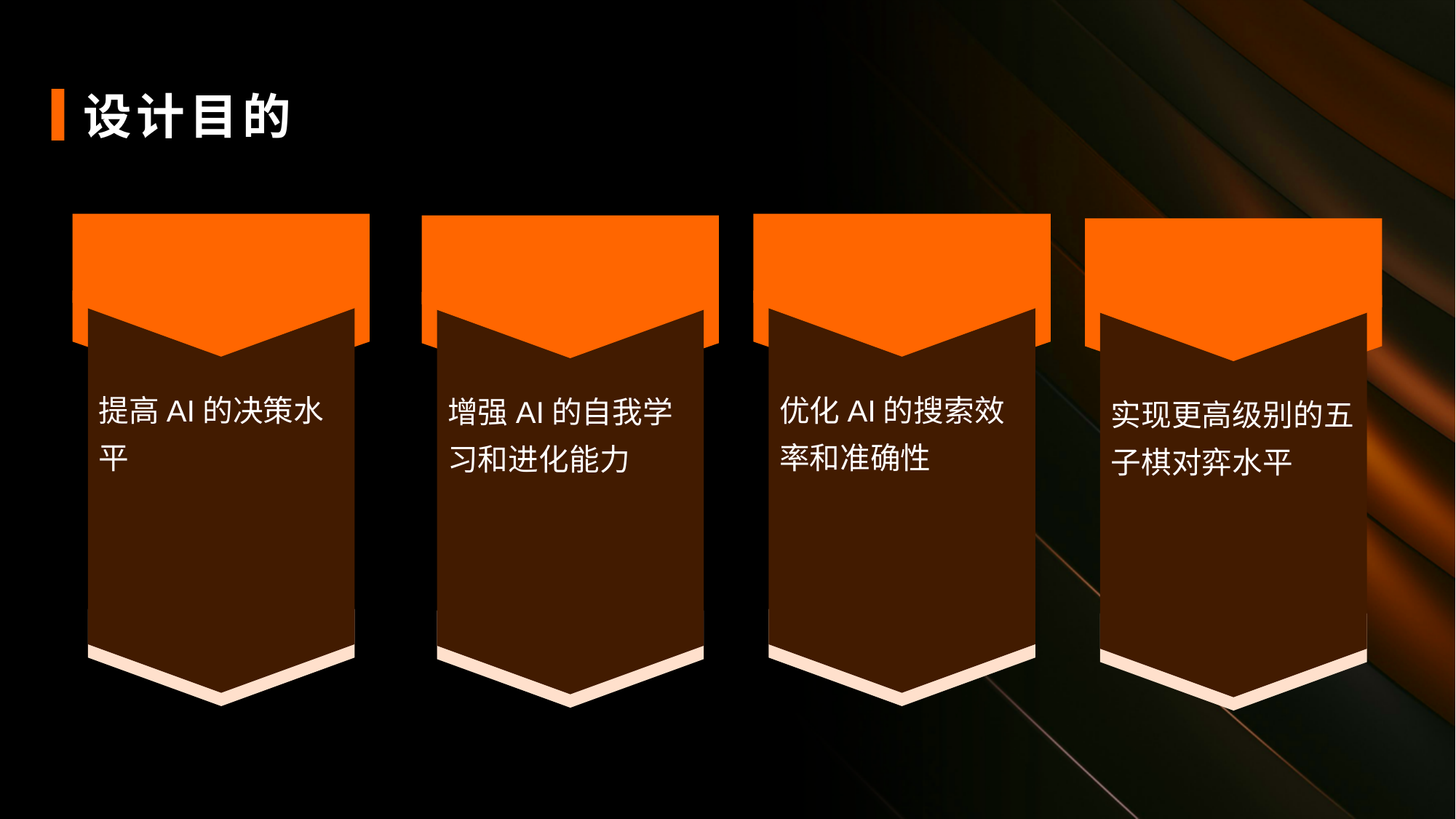

设计目的

提高AI的决策水平
优化AI的搜索效率和准确性
增强AI的自我学习和进化能力
实现更高级别的五子棋对弈水平